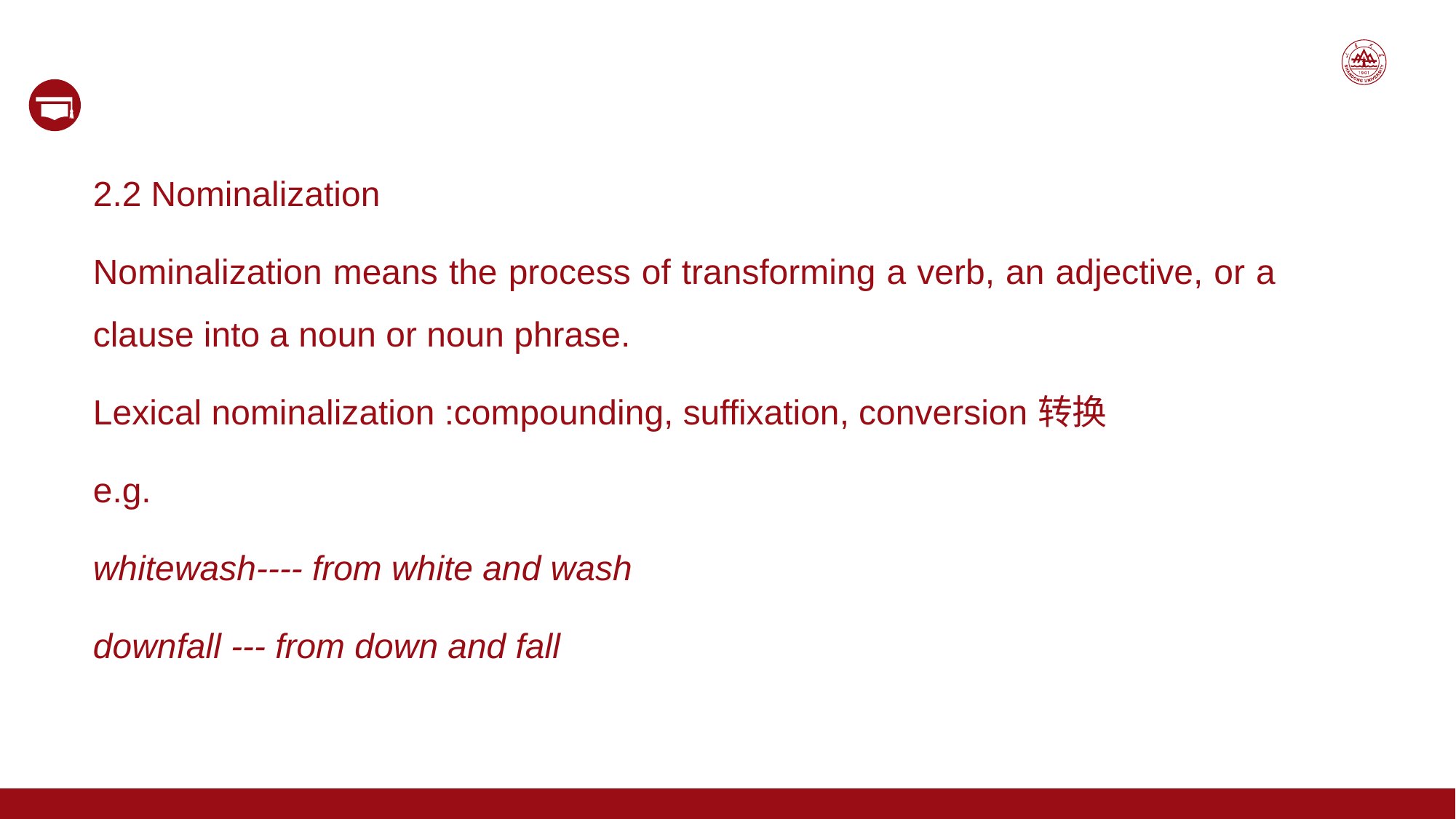

2.2 Nominalization
Nominalization means the process of transforming a verb, an adjective, or a clause into a noun or noun phrase.
Lexical nominalization :compounding, suffixation, conversion转换
e.g.
whitewash---- from white and wash
downfall --- from down and fall